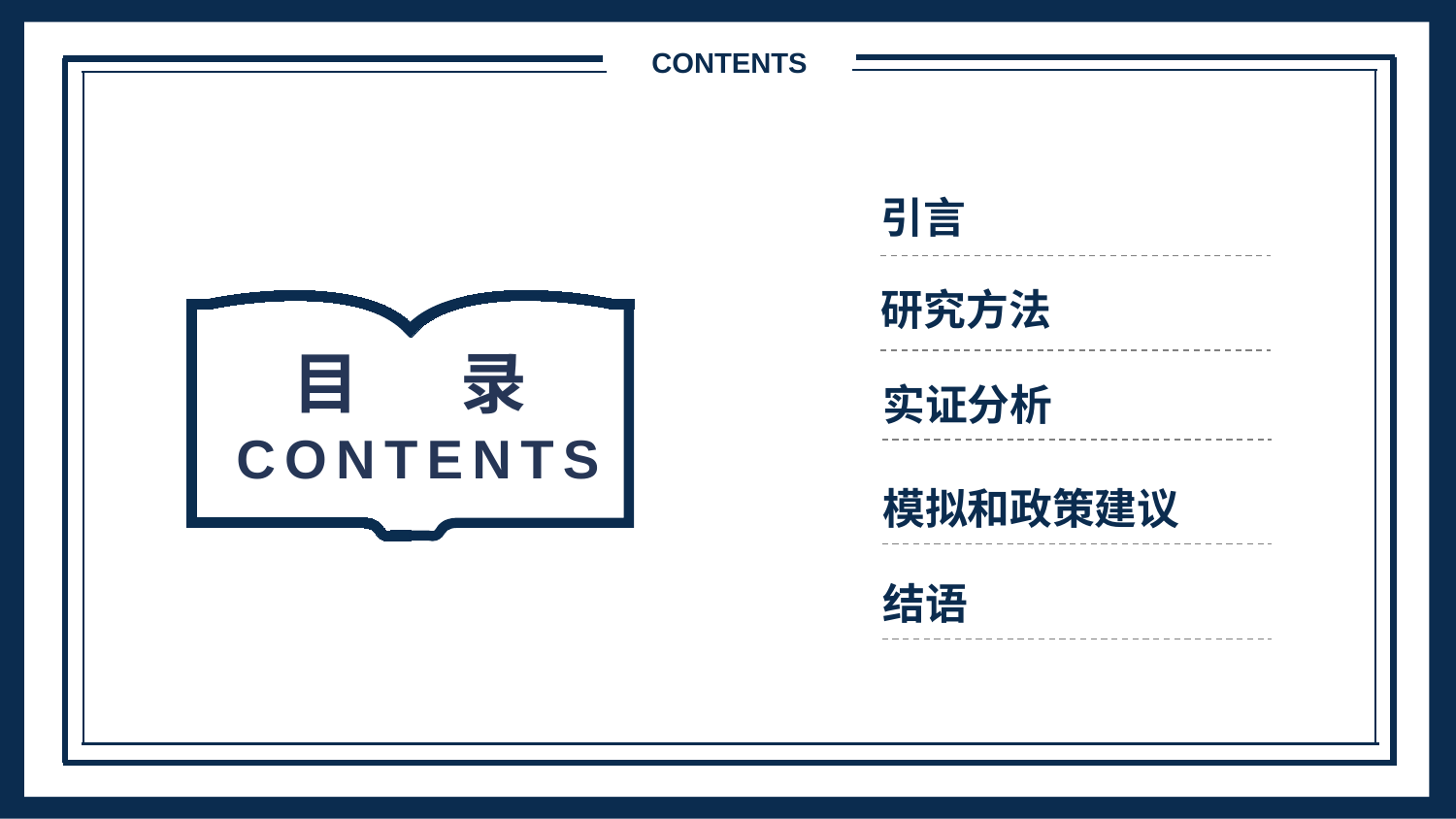

行业PPT模板http://www.1ppt.com/hangye/
CONTENTS
引言
研究方法

目
录
实证分析
CONTENTS
模拟和政策建议
结语